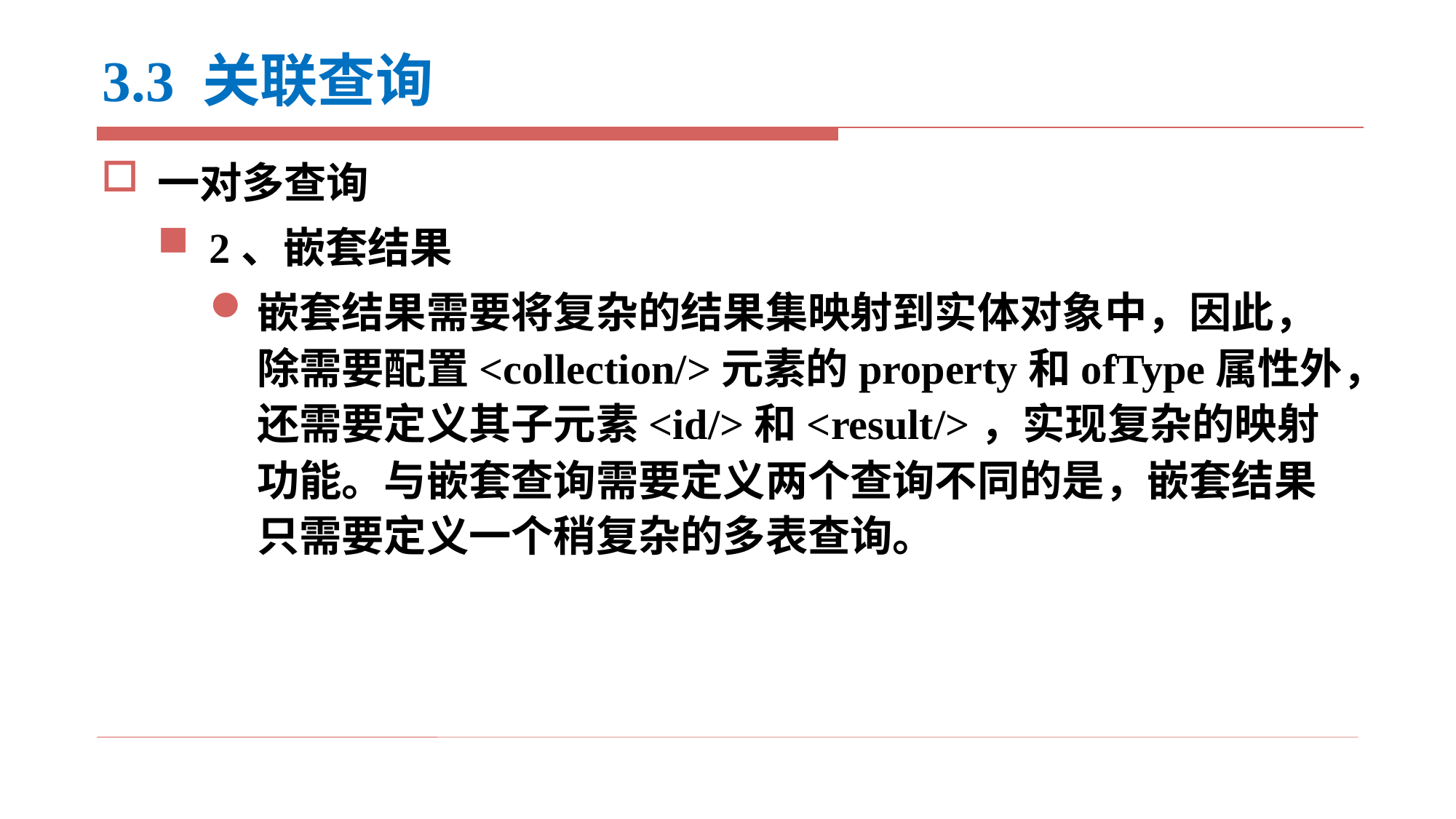

# 3.3 关联查询
一对多查询
2、嵌套结果
嵌套结果需要将复杂的结果集映射到实体对象中，因此，除需要配置<collection/>元素的property和ofType属性外，还需要定义其子元素<id/>和<result/>，实现复杂的映射功能。与嵌套查询需要定义两个查询不同的是，嵌套结果只需要定义一个稍复杂的多表查询。
44